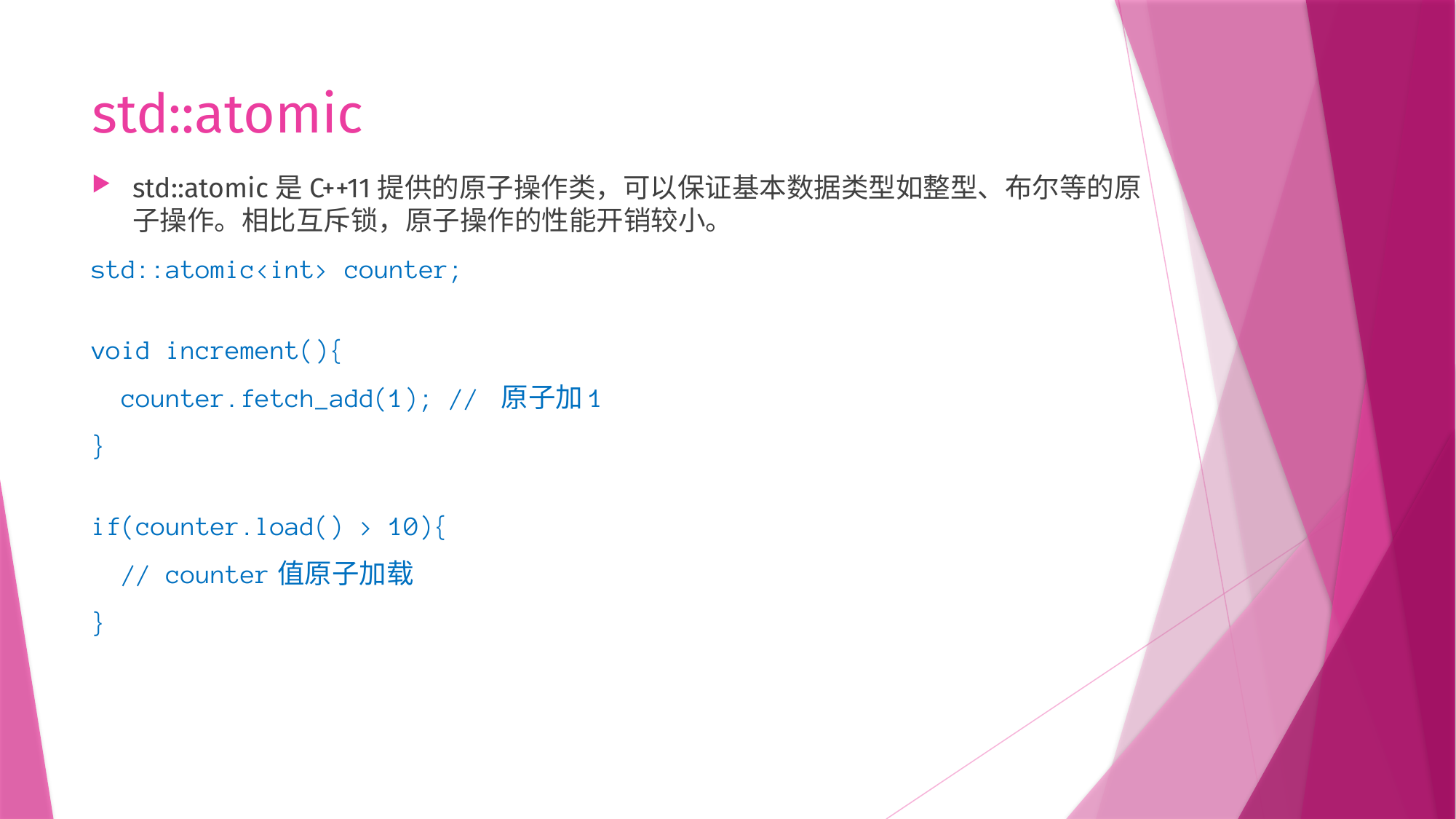

# std::atomic
std::atomic是C++11提供的原子操作类，可以保证基本数据类型如整型、布尔等的原子操作。相比互斥锁，原子操作的性能开销较小。
std::atomic<int> counter;
void increment(){
  counter.fetch_add(1); // 原子加1
}
if(counter.load() > 10){
  // counter值原子加载
}